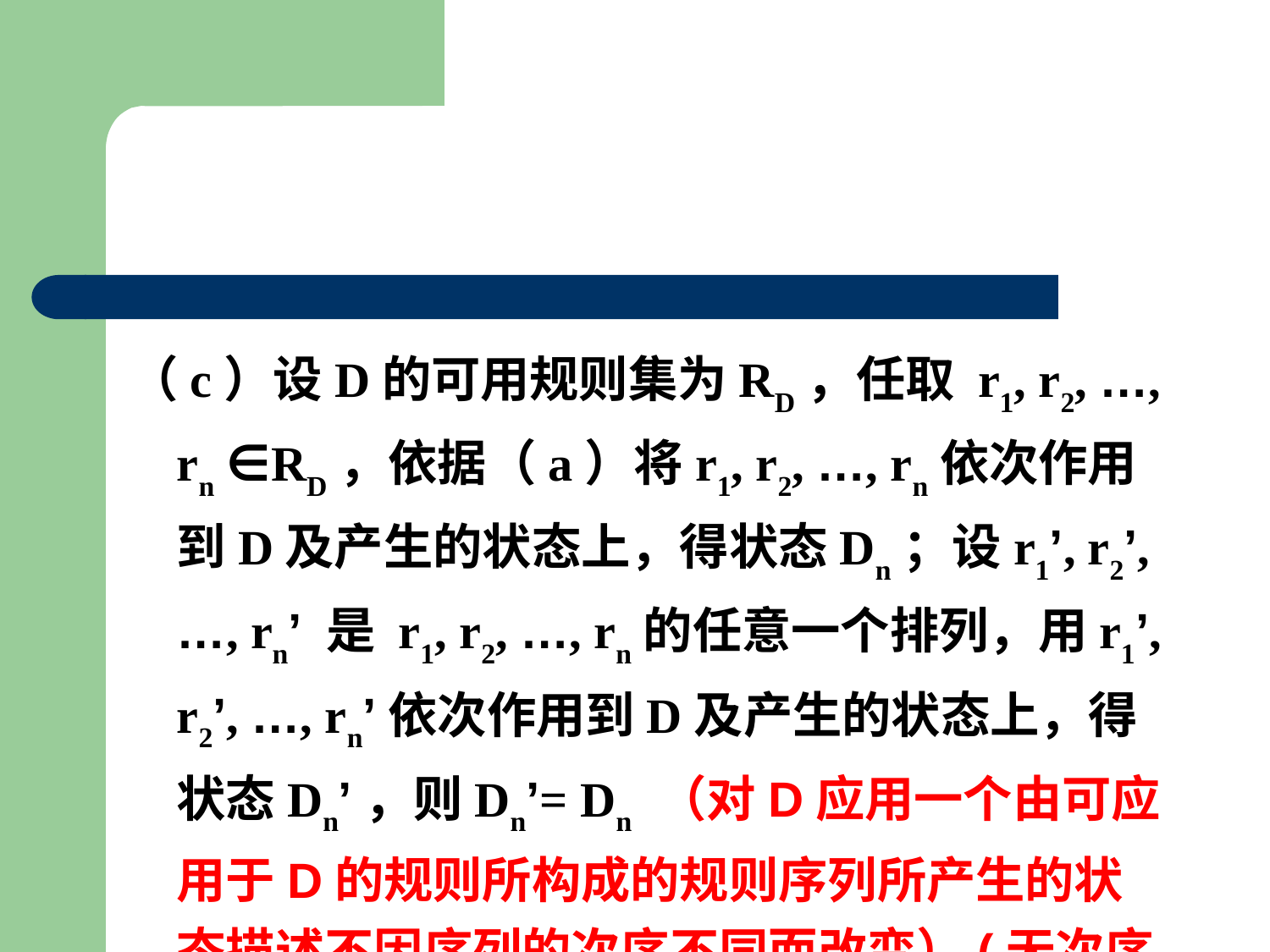

#
（c）设D的可用规则集为RD，任取 r1, r2, …, rn ∈RD，依据（a）将r1, r2, …, rn依次作用到D及产生的状态上，得状态Dn；设r1’, r2’, …, rn’ 是 r1, r2, …, rn的任意一个排列，用r1’, r2’, …, rn’依次作用到D及产生的状态上，得状态Dn’，则Dn’= Dn （对D应用一个由可应用于D的规则所构成的规则序列所产生的状态描述不因序列的次序不同而改变）(无次序性）。
39